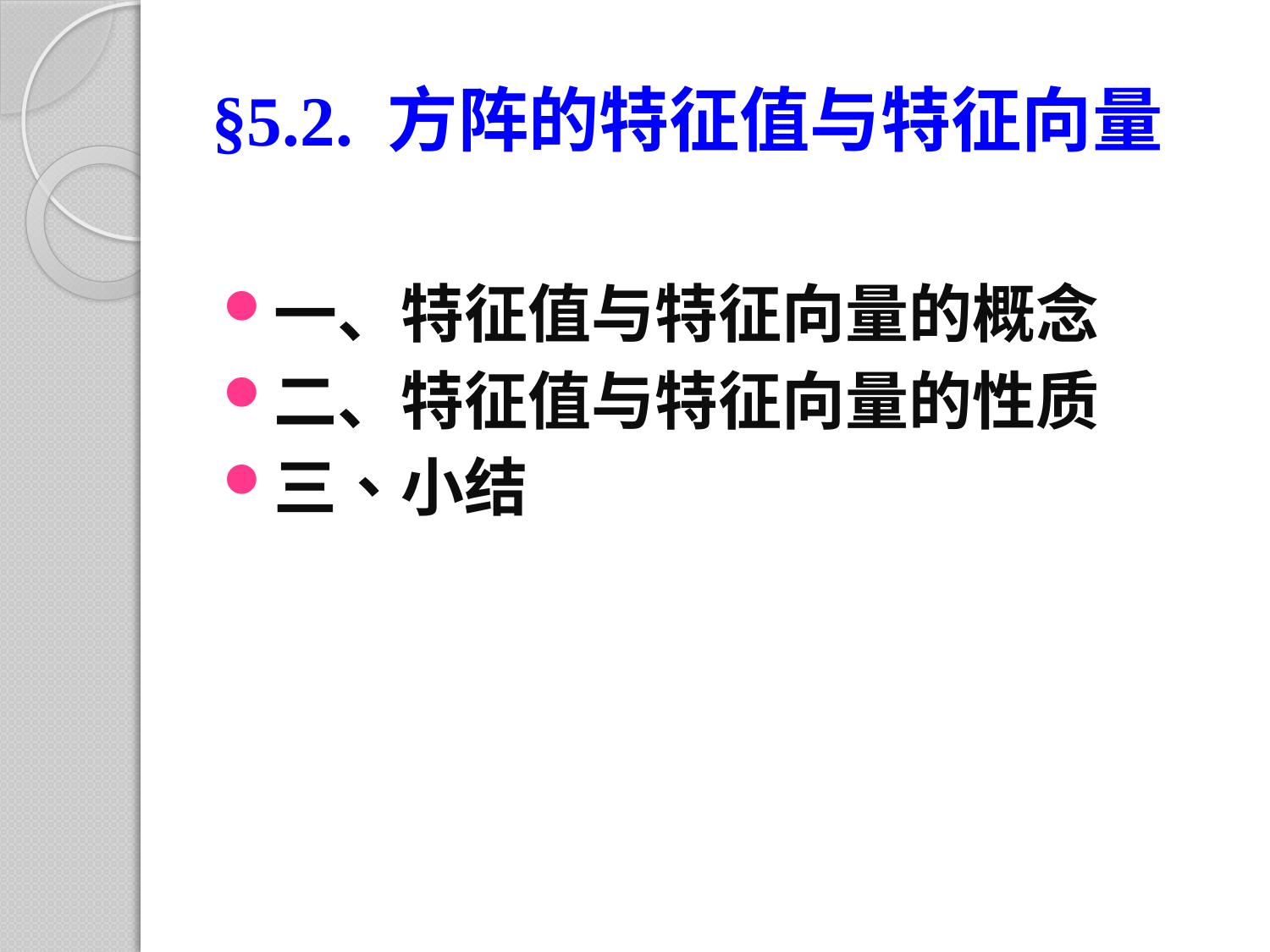

# §5.2. 方阵的特征值与特征向量
一、特征值与特征向量的概念
二、特征值与特征向量的性质
三、小结